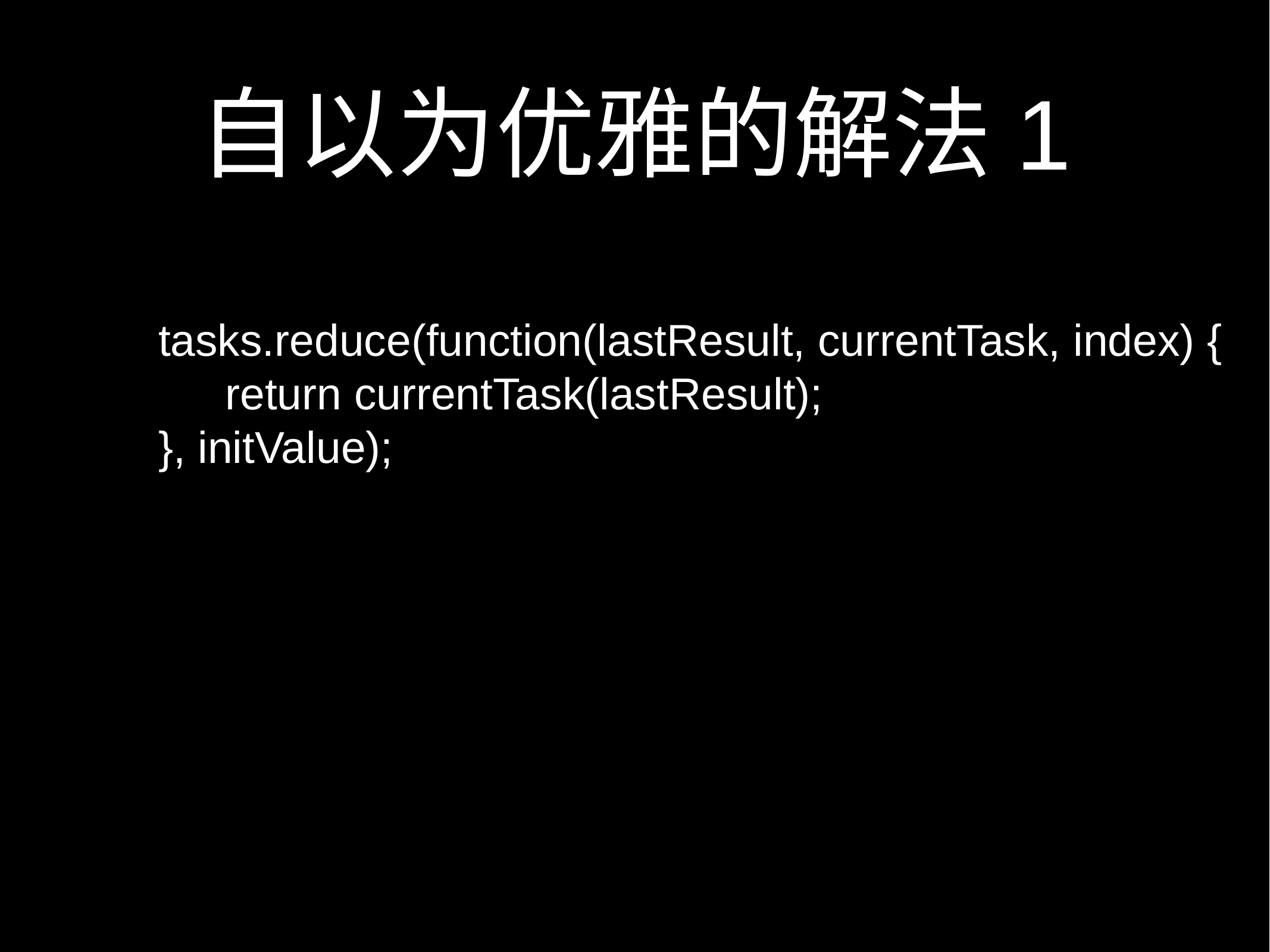

# 自以为优雅的解法1
tasks.reduce(function(lastResult, currentTask, index) {
return currentTask(lastResult);
}, initValue);